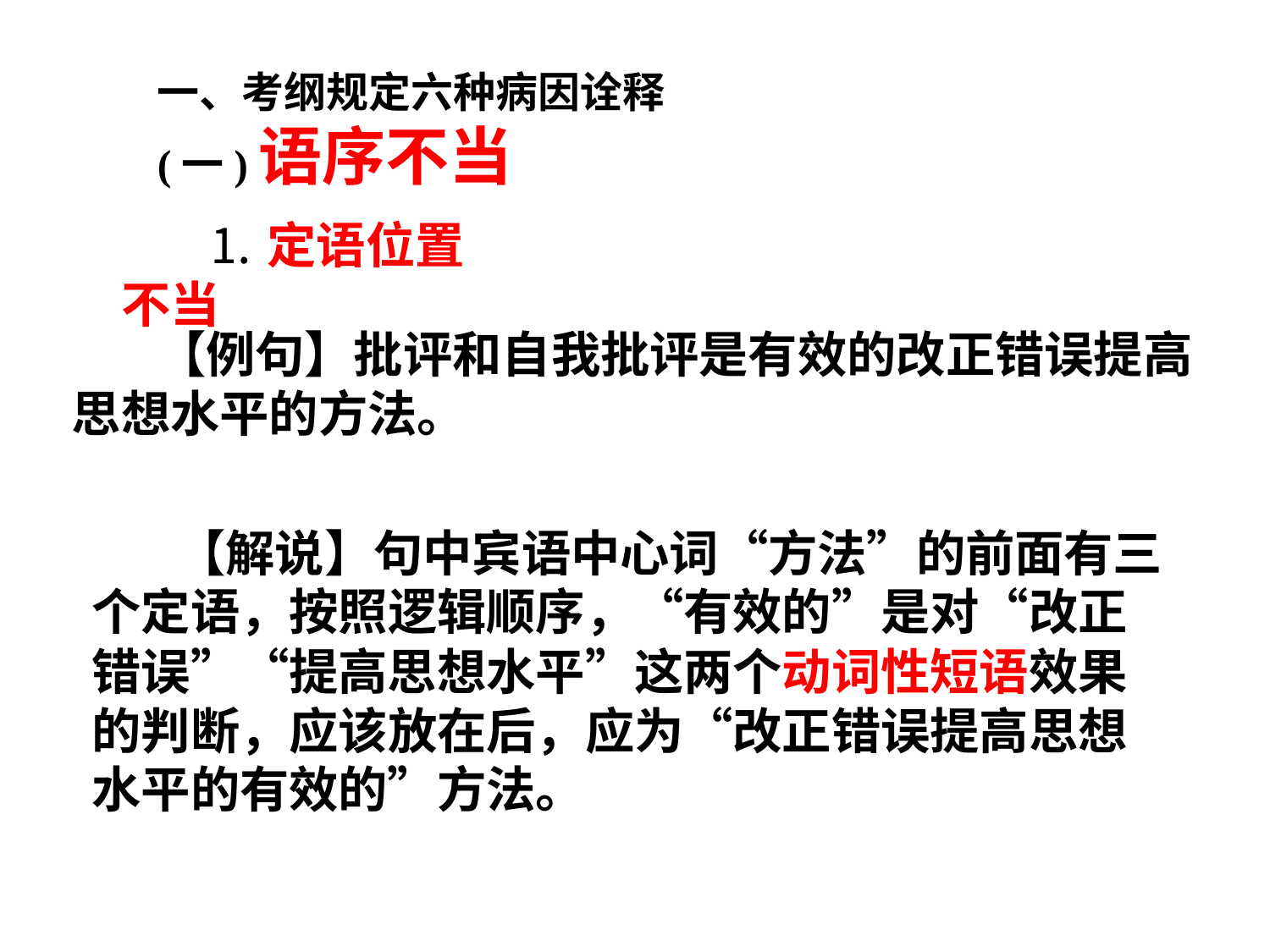

一、考纲规定六种病因诠释
(一)语序不当

⒈定语位置不当
【例句】批评和自我批评是有效的改正错误提高思想水平的方法。
【解说】句中宾语中心词“方法”的前面有三个定语，按照逻辑顺序，“有效的”是对“改正错误”“提高思想水平”这两个动词性短语效果的判断，应该放在后，应为“改正错误提高思想水平的有效的”方法。